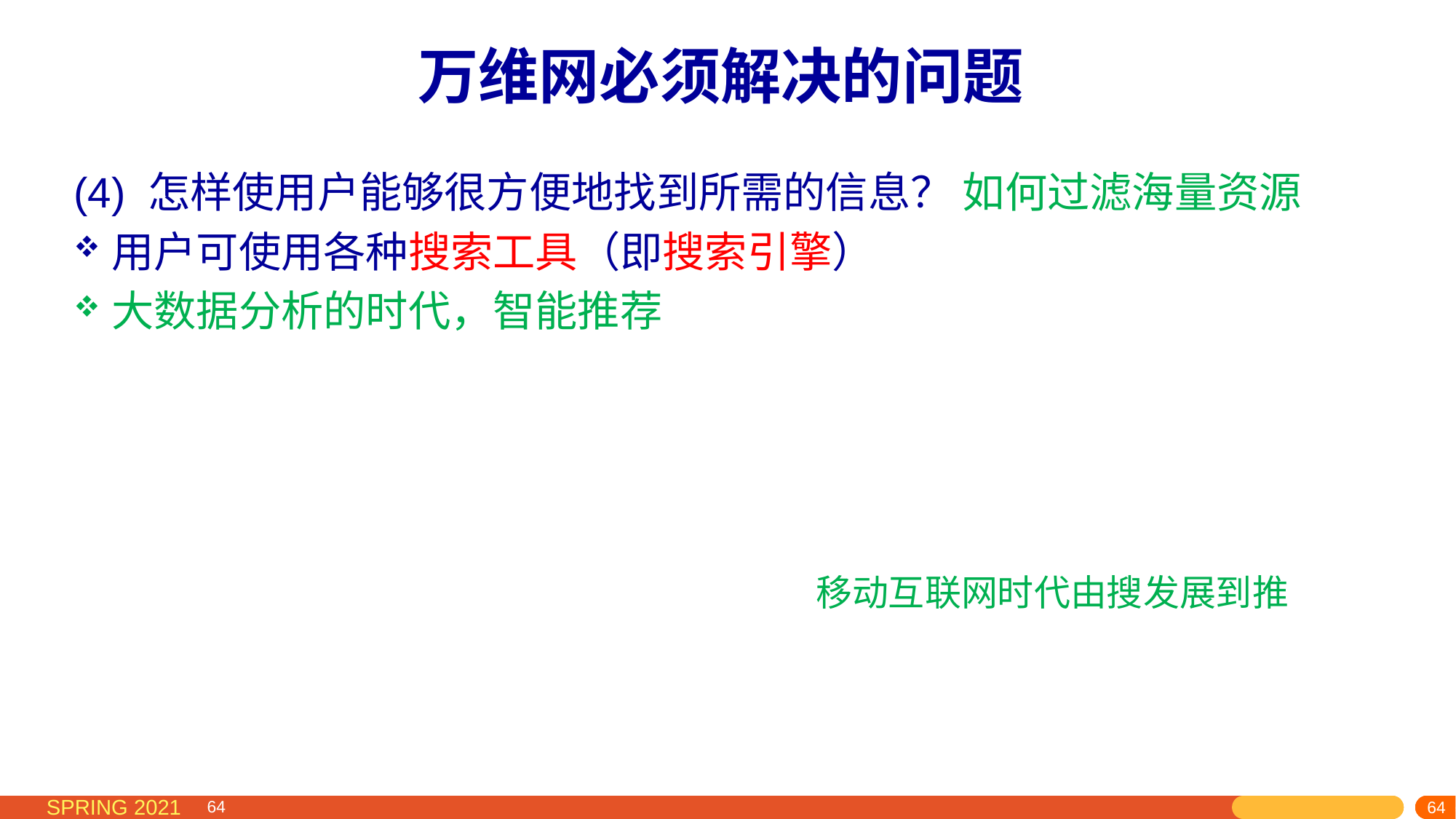

# 万维网必须解决的问题
(4) 怎样使用户能够很方便地找到所需的信息？ 如何过滤海量资源
用户可使用各种搜索工具（即搜索引擎）
大数据分析的时代，智能推荐
移动互联网时代由搜发展到推